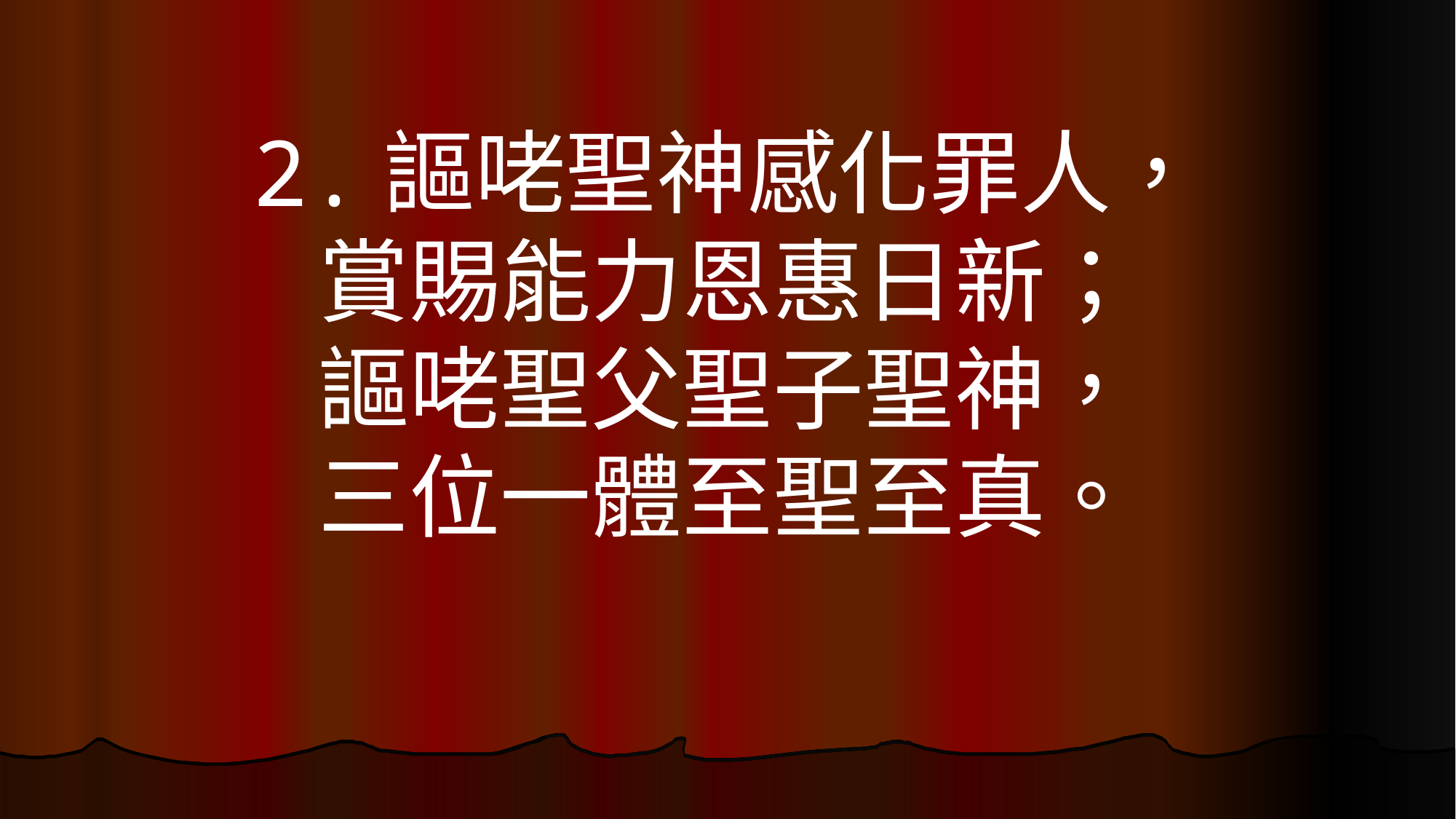

2.謳咾聖神感化罪人，
賞賜能力恩惠日新；
謳咾聖父聖子聖神，
三位一體至聖至真。